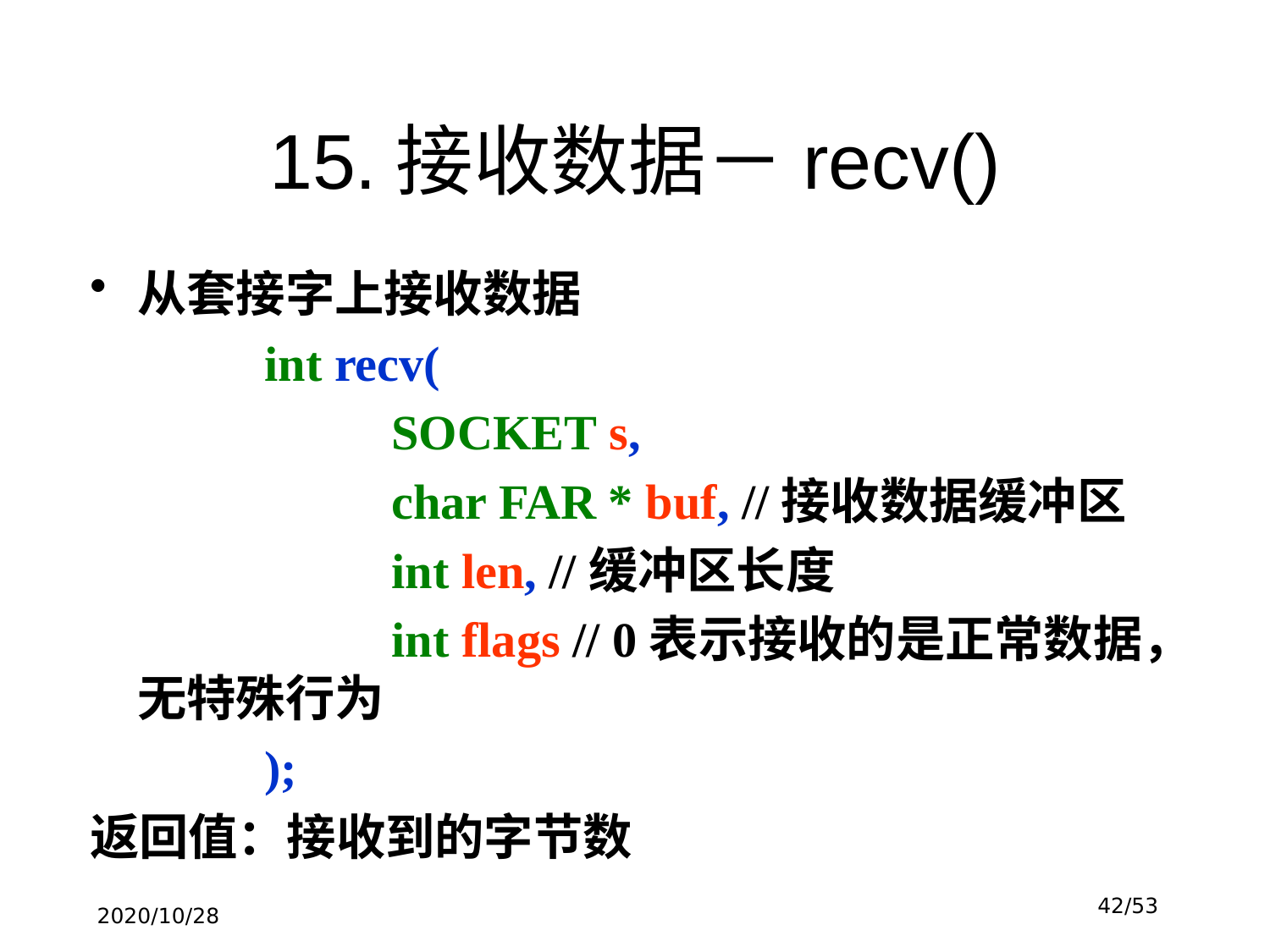

15.接收数据－recv()
从套接字上接收数据
		int recv(
			SOCKET s,
			char FAR * buf, //接收数据缓冲区
			int len, //缓冲区长度
			int flags // 0表示接收的是正常数据，无特殊行为
		);
返回值：接收到的字节数
42/53
2020/10/28